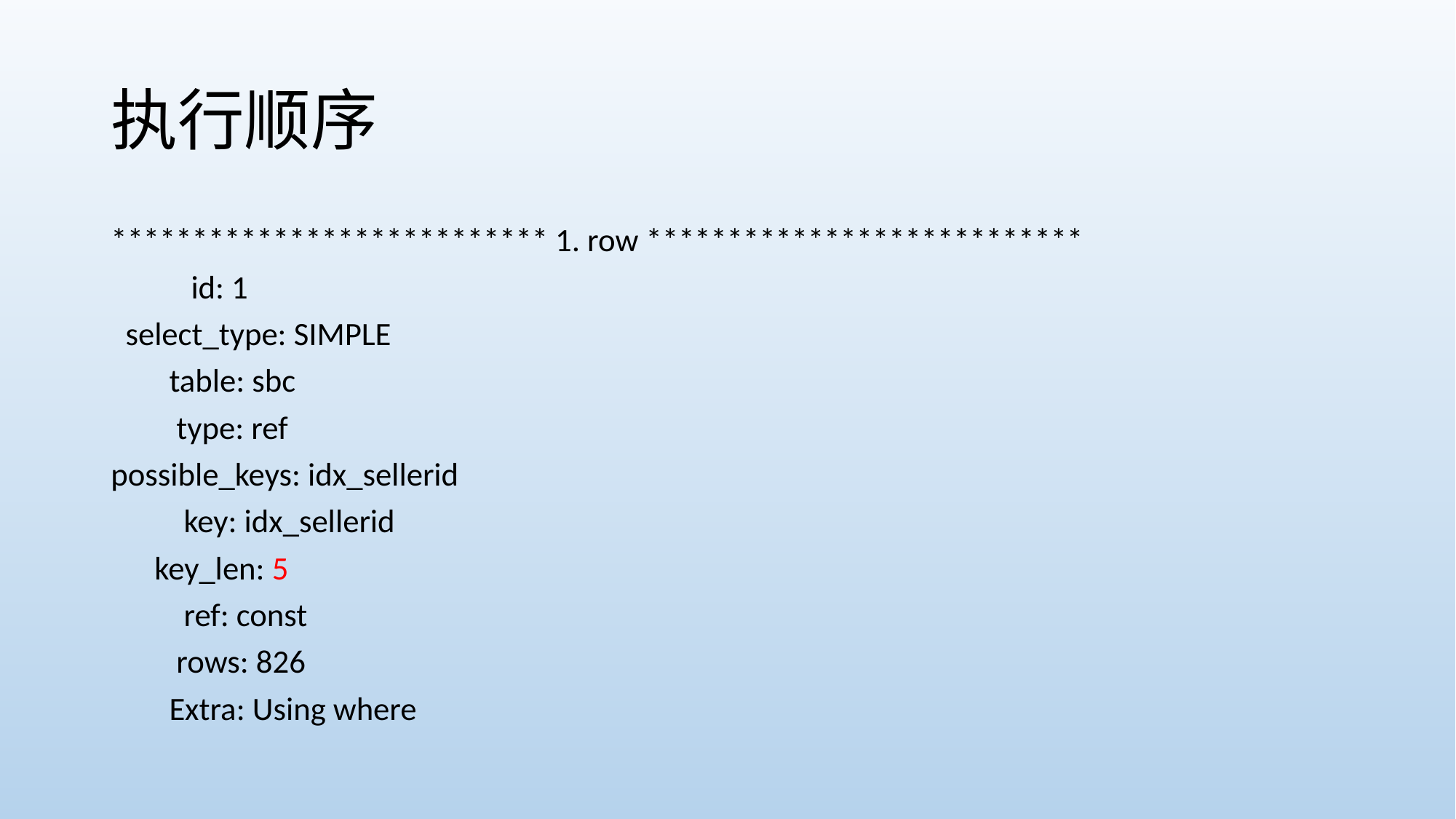

# 执行顺序
*************************** 1. row ***************************
           id: 1
  select_type: SIMPLE
        table: sbc
         type: ref
possible_keys: idx_sellerid
          key: idx_sellerid
      key_len: 5
          ref: const
         rows: 826
        Extra: Using where